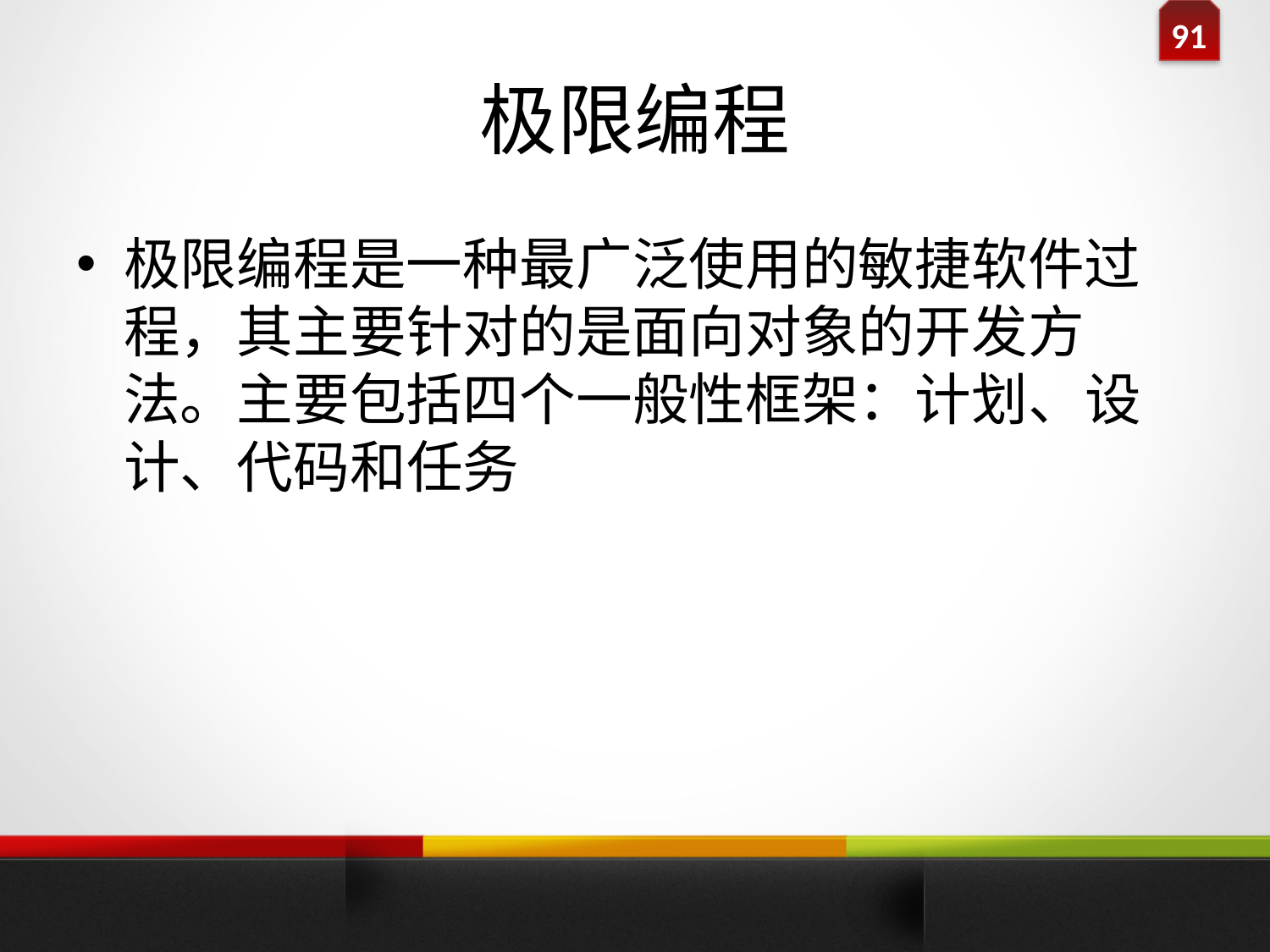

# 极限编程
极限编程是一种最广泛使用的敏捷软件过程，其主要针对的是面向对象的开发方法。主要包括四个一般性框架：计划、设计、代码和任务

91